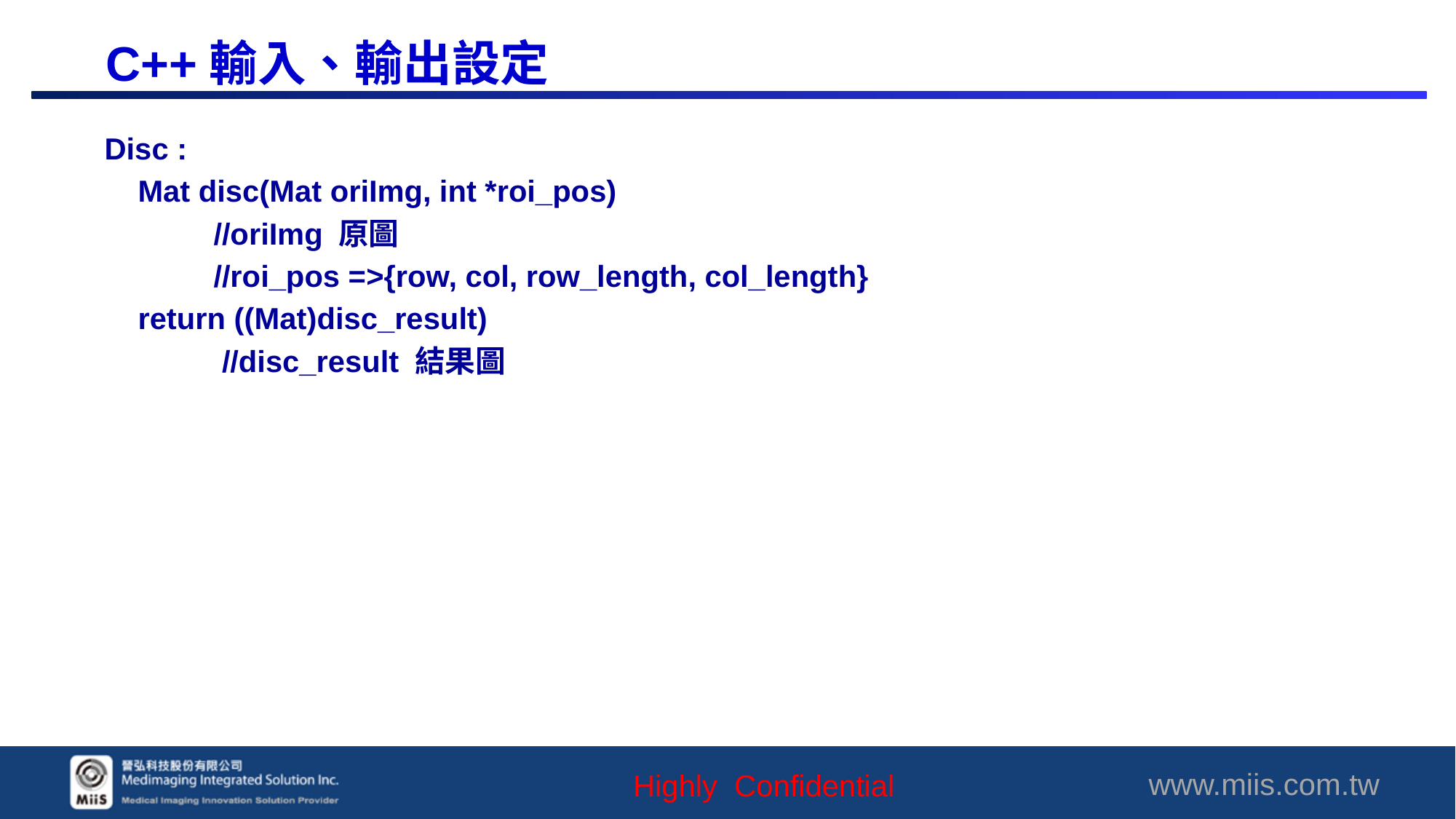

# C++輸入、輸出設定
Disc :
    Mat disc(Mat oriImg, int *roi_pos)
	//oriImg 原圖
  	//roi_pos =>{row, col, row_length, col_length}
    return ((Mat)disc_result)
	 //disc_result 結果圖